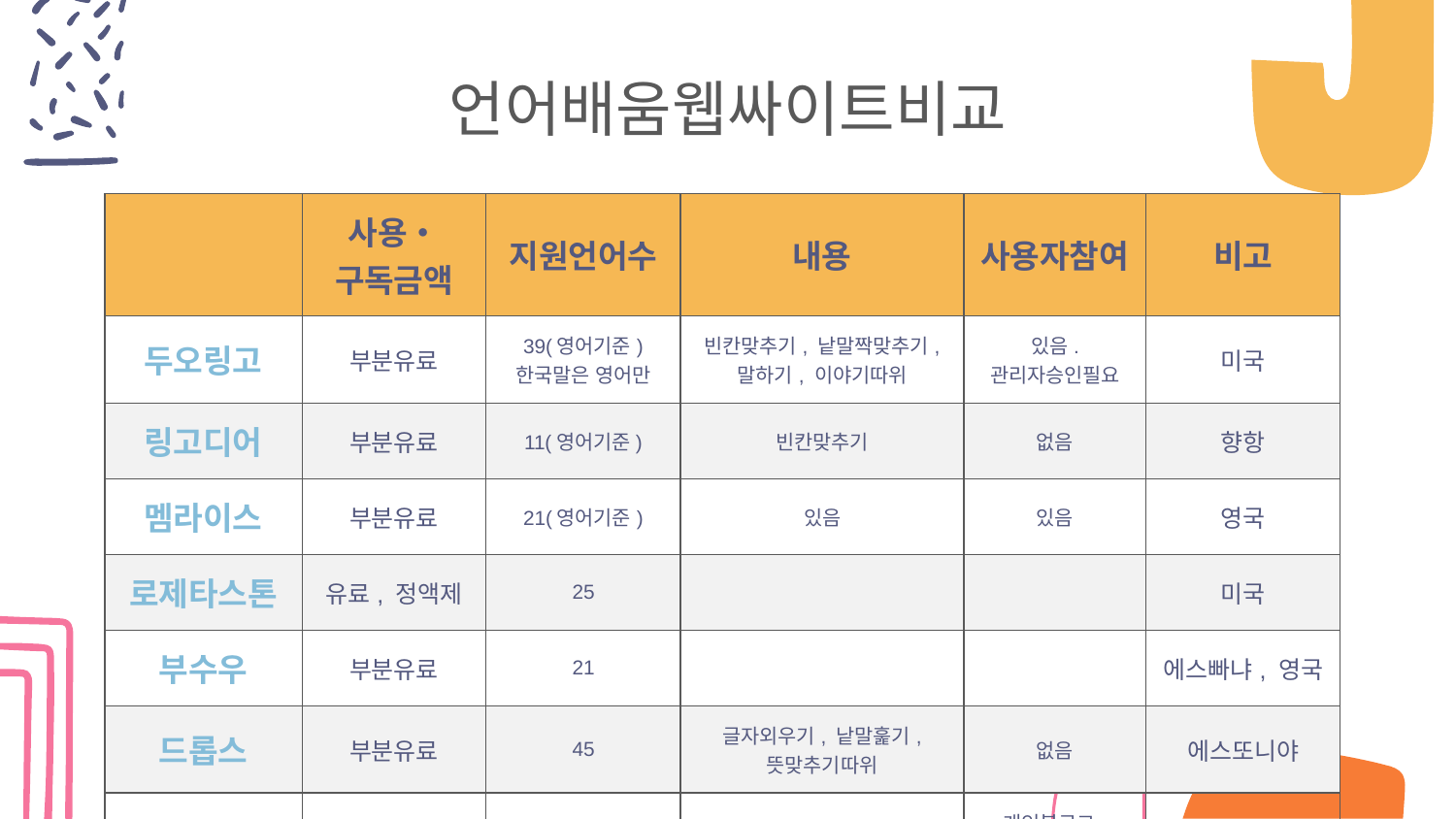

# 언어배움웹싸이트비교
|  | 사용・구독금액 | 지원언어수 | 내용 | 사용자참여 | 비고 |
| --- | --- | --- | --- | --- | --- |
| 두오링고 | 부분유료 | 39(영어기준) 한국말은 영어만 | 빈칸맞추기, 낱말짝맞추기, 말하기, 이야기따위 | 있음. 관리자승인필요 | 미국 |
| 링고디어 | 부분유료 | 11(영어기준) | 빈칸맞추기 | 없음 | 향항 |
| 멤라이스 | 부분유료 | 21(영어기준) | 있음 | 있음 | 영국 |
| 로제타스톤 | 유료, 정액제 | 25 |  |  | 미국 |
| 부수우 | 부분유료 | 21 |  |  | 에스빠냐, 영국 |
| 드롭스 | 부분유료 | 45 | 글자외우기, 낱말훑기, 뜻맞추기따위 | 없음 | 에스또니야 |
| 옴니글로트 | 무료 | 1000~ | 언어문자정보 | 개인블로그. 문의는 우편으로 | 영국 |